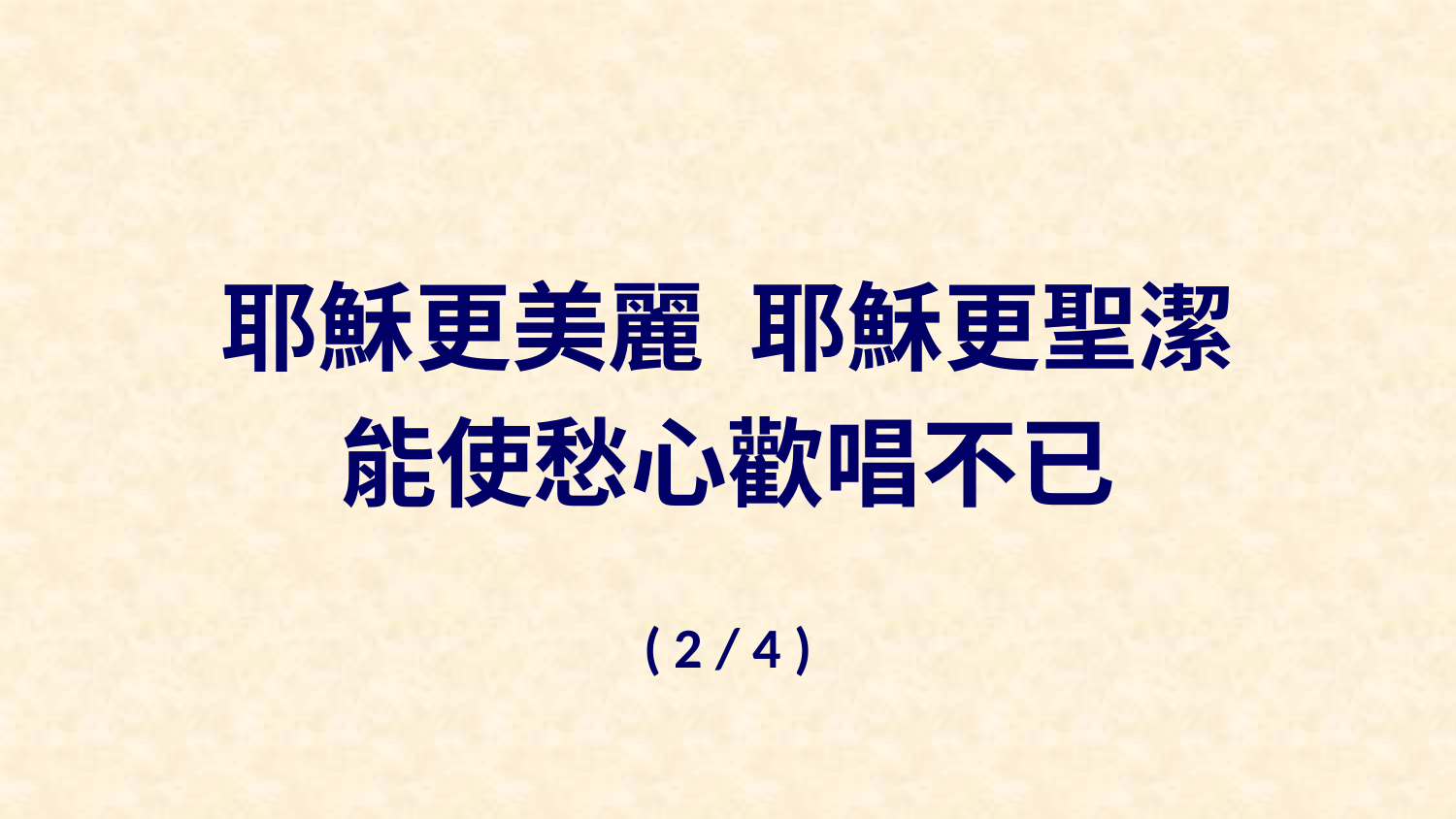

耶穌更美麗  耶穌更聖潔
能使愁心歡唱不已
( 2 / 4 )